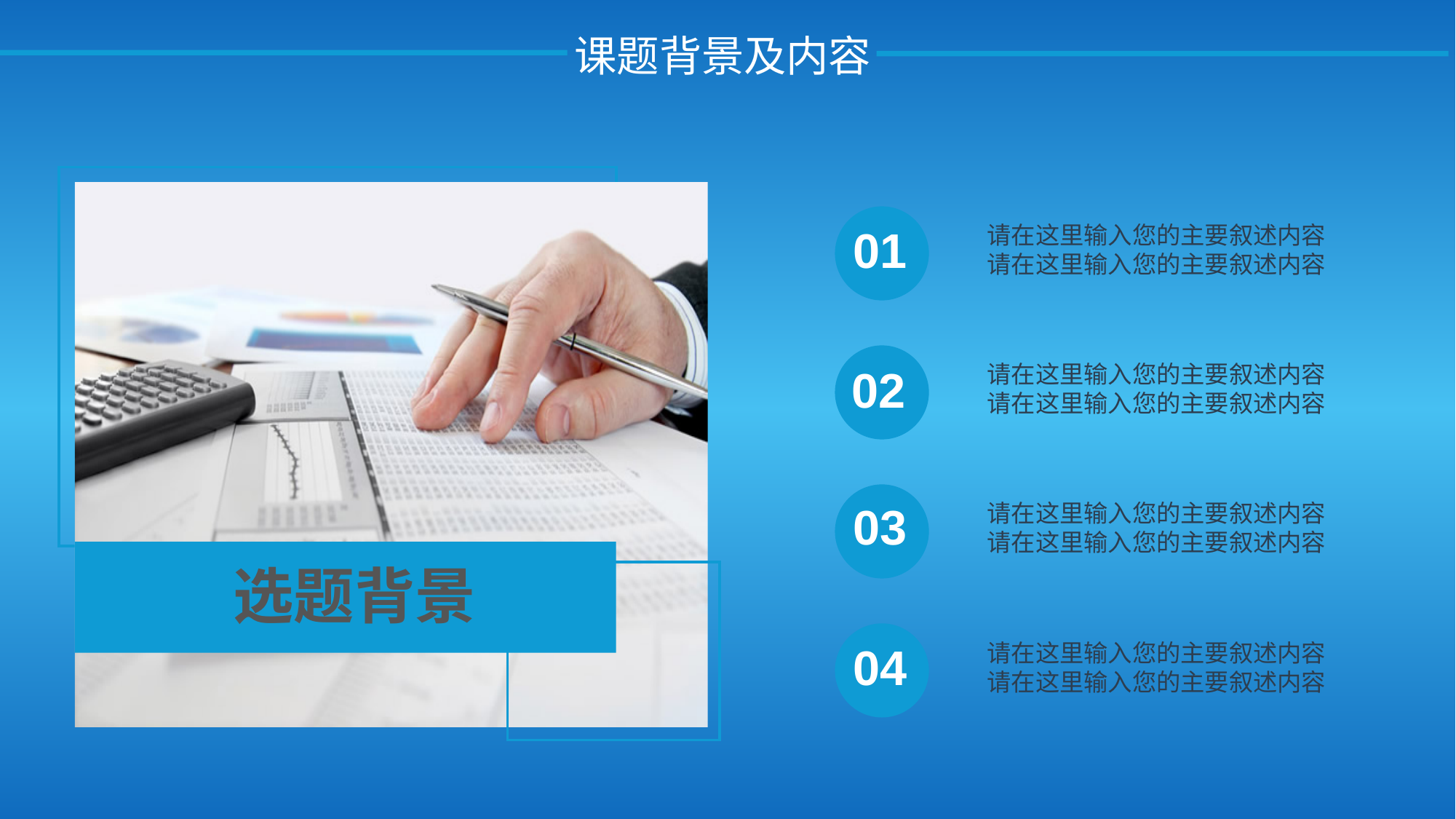

课题背景及内容

01
请在这里输入您的主要叙述内容
请在这里输入您的主要叙述内容

请在这里输入您的主要叙述内容
请在这里输入您的主要叙述内容

02

03
请在这里输入您的主要叙述内容
请在这里输入您的主要叙述内容

选题背景

04
请在这里输入您的主要叙述内容
请在这里输入您的主要叙述内容